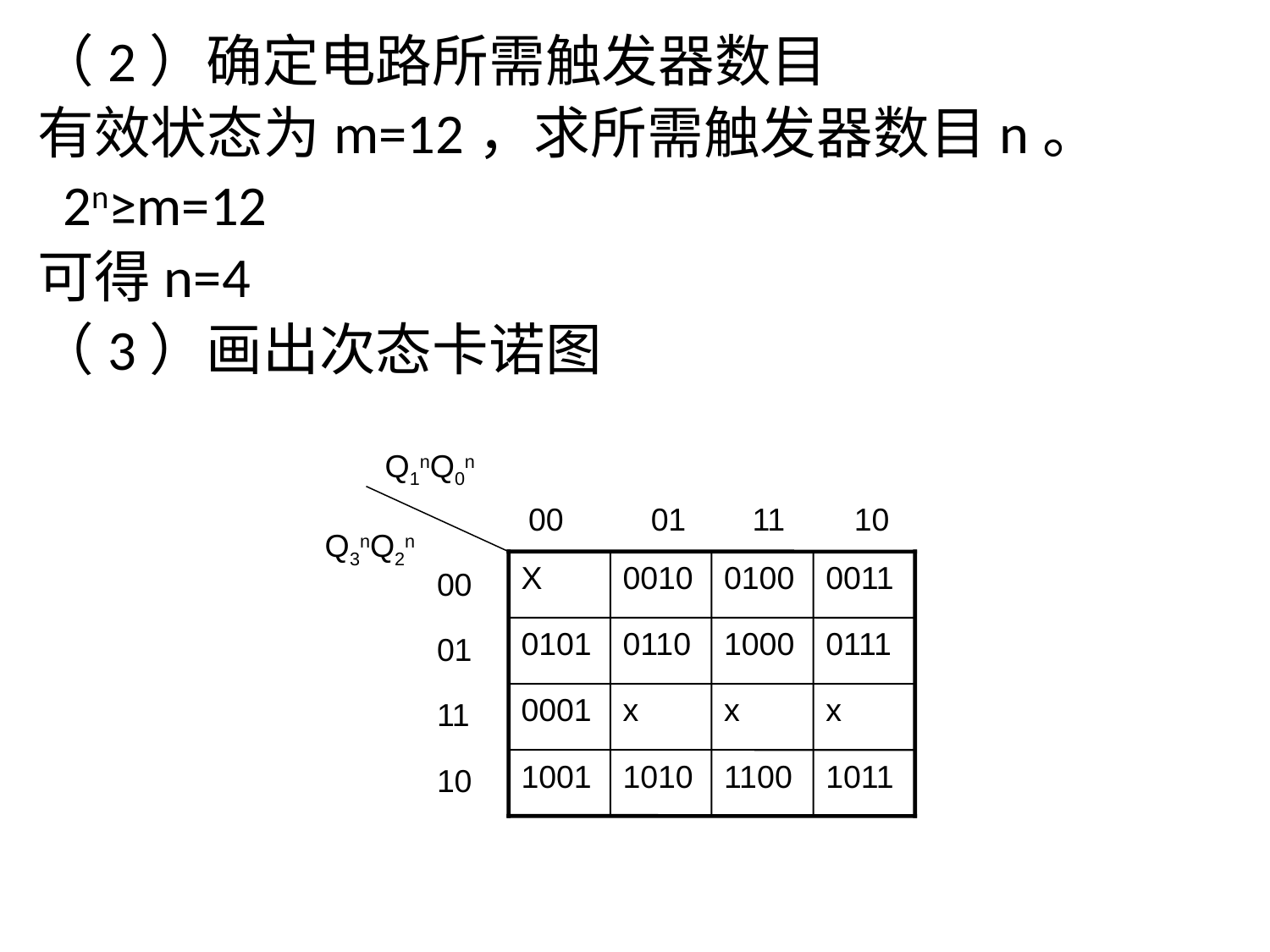

（2）确定电路所需触发器数目
有效状态为m=12，求所需触发器数目n。
  2n≥m=12
可得n=4
（3）画出次态卡诺图
Q1nQ0n

00
01
11
10
Q3nQ2n
X

0010

0100

0011

00
0101

0110
1000
0111
01
0001

x
x
x
11
1001

1010
1100
1011
10